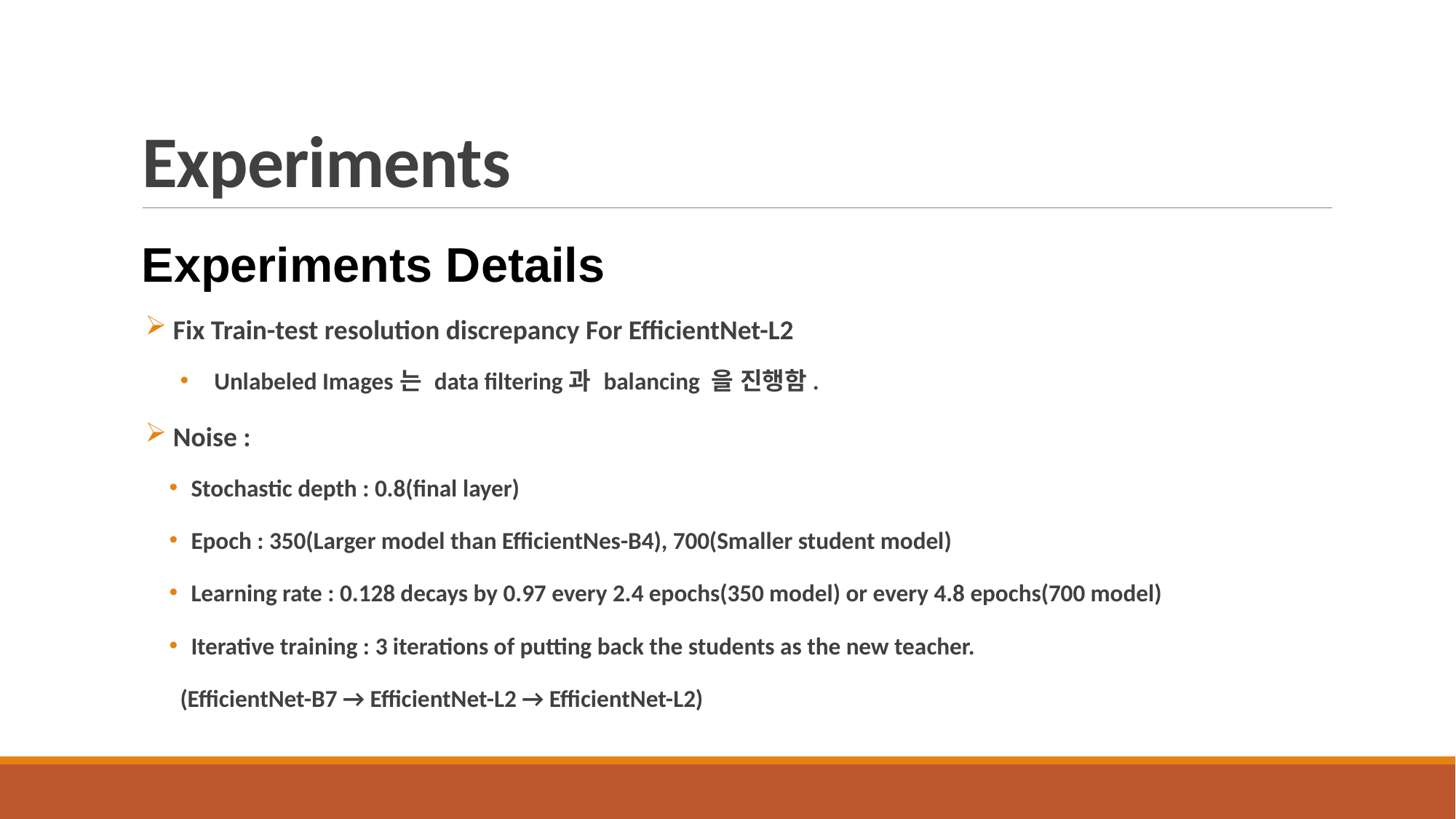

# Experiments
Experiments Details
 Fix Train-test resolution discrepancy For EfficientNet-L2
Unlabeled Images는 data filtering과 balancing 을 진행함.
 Noise :
Stochastic depth : 0.8(final layer)
Epoch : 350(Larger model than EfficientNes-B4), 700(Smaller student model)
Learning rate : 0.128 decays by 0.97 every 2.4 epochs(350 model) or every 4.8 epochs(700 model)
Iterative training : 3 iterations of putting back the students as the new teacher.
  (EfficientNet-B7 → EfficientNet-L2 → EfficientNet-L2)